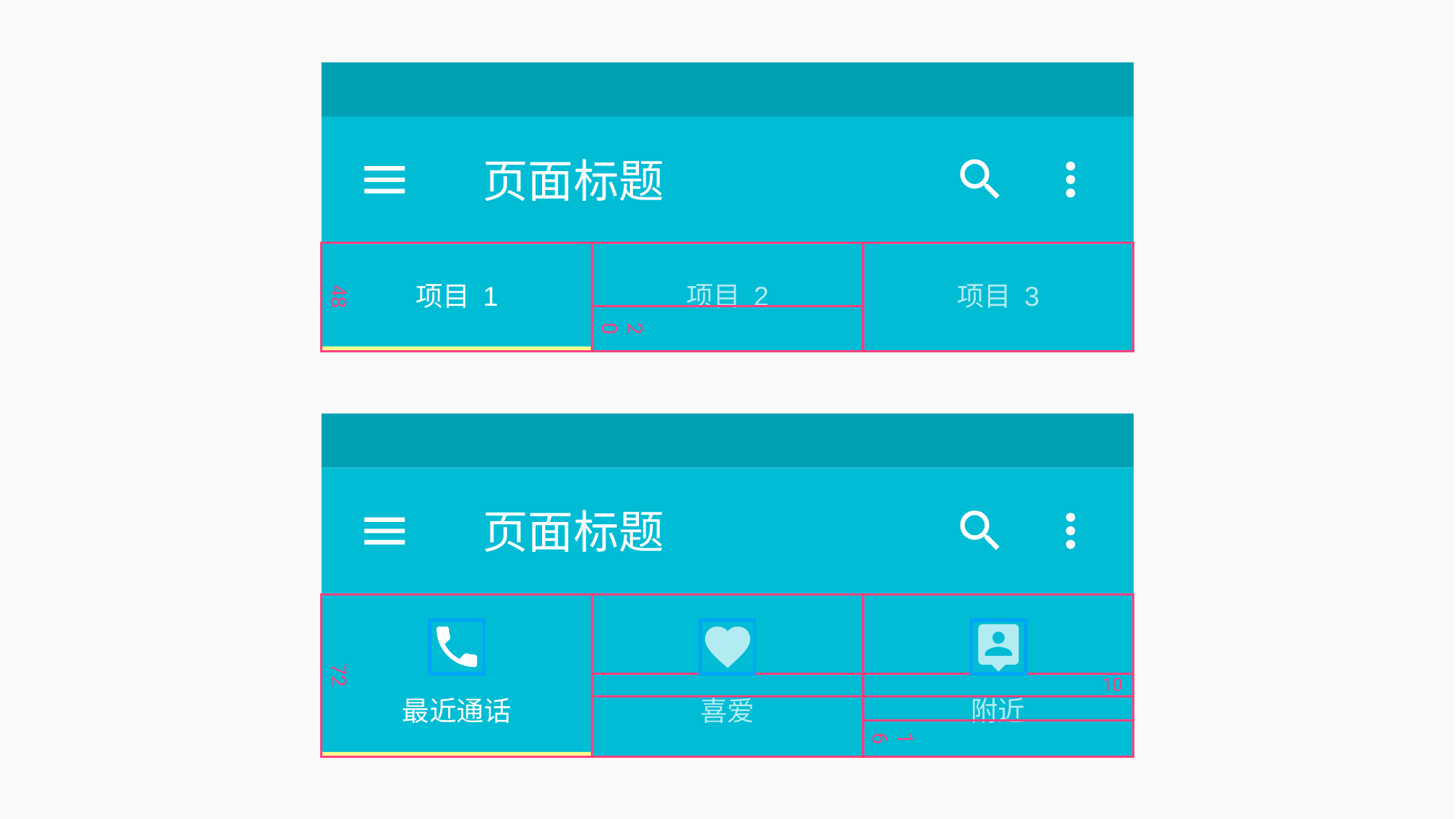

页面标题

48

20
72

10

16
项目 1
项目 2
项目 3

页面标题

最近通话
喜爱
附近